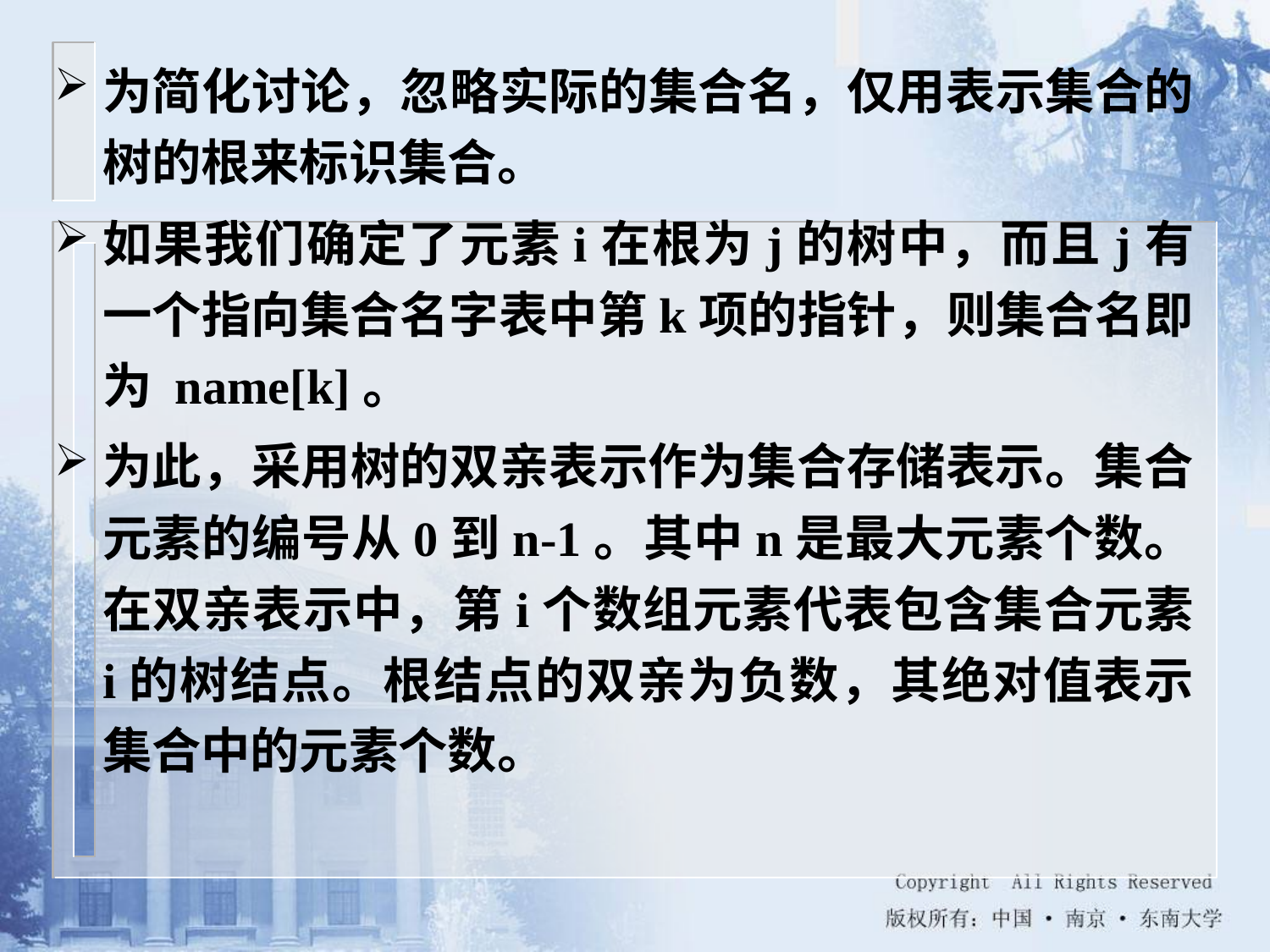

为简化讨论，忽略实际的集合名，仅用表示集合的树的根来标识集合。
如果我们确定了元素i在根为j的树中，而且j有一个指向集合名字表中第k项的指针，则集合名即为 name[k]。
为此，采用树的双亲表示作为集合存储表示。集合元素的编号从0到n-1。其中n是最大元素个数。在双亲表示中，第i个数组元素代表包含集合元素 i的树结点。根结点的双亲为负数，其绝对值表示集合中的元素个数。